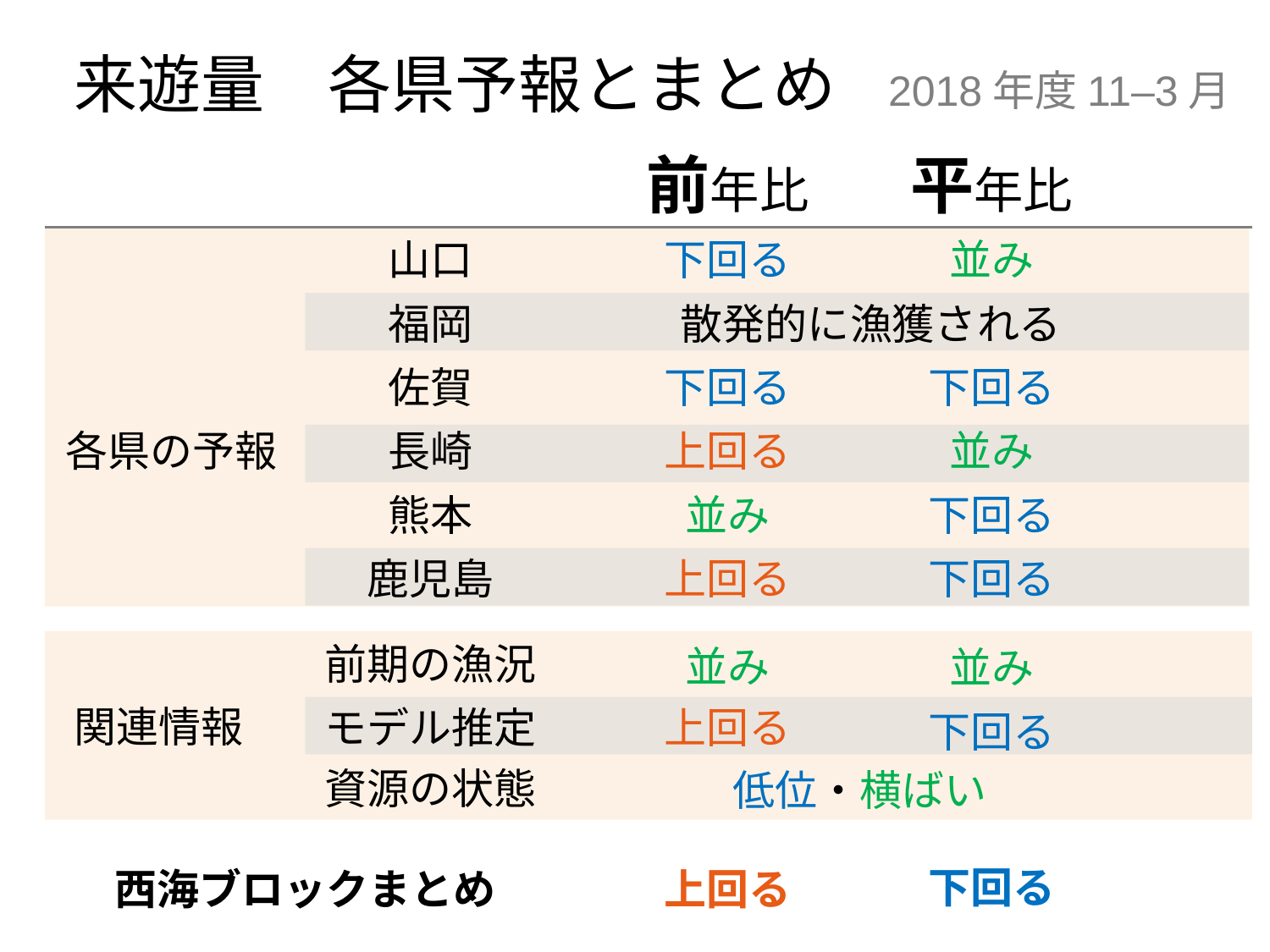

# 来遊量　各県予報とまとめ
2018年度11–3月
前年比
平年比
山口
下回る
並み

福岡
散発的に漁獲される

佐賀
下回る
下回る
各県の予報
長崎
上回る
並み

熊本
並み
下回る
鹿児島
上回る
下回る

前期の漁況
並み
並み
関連情報
モデル推定
上回る

下回る
資源の状態
低位・横ばい
下回る
上回る
西海ブロックまとめ